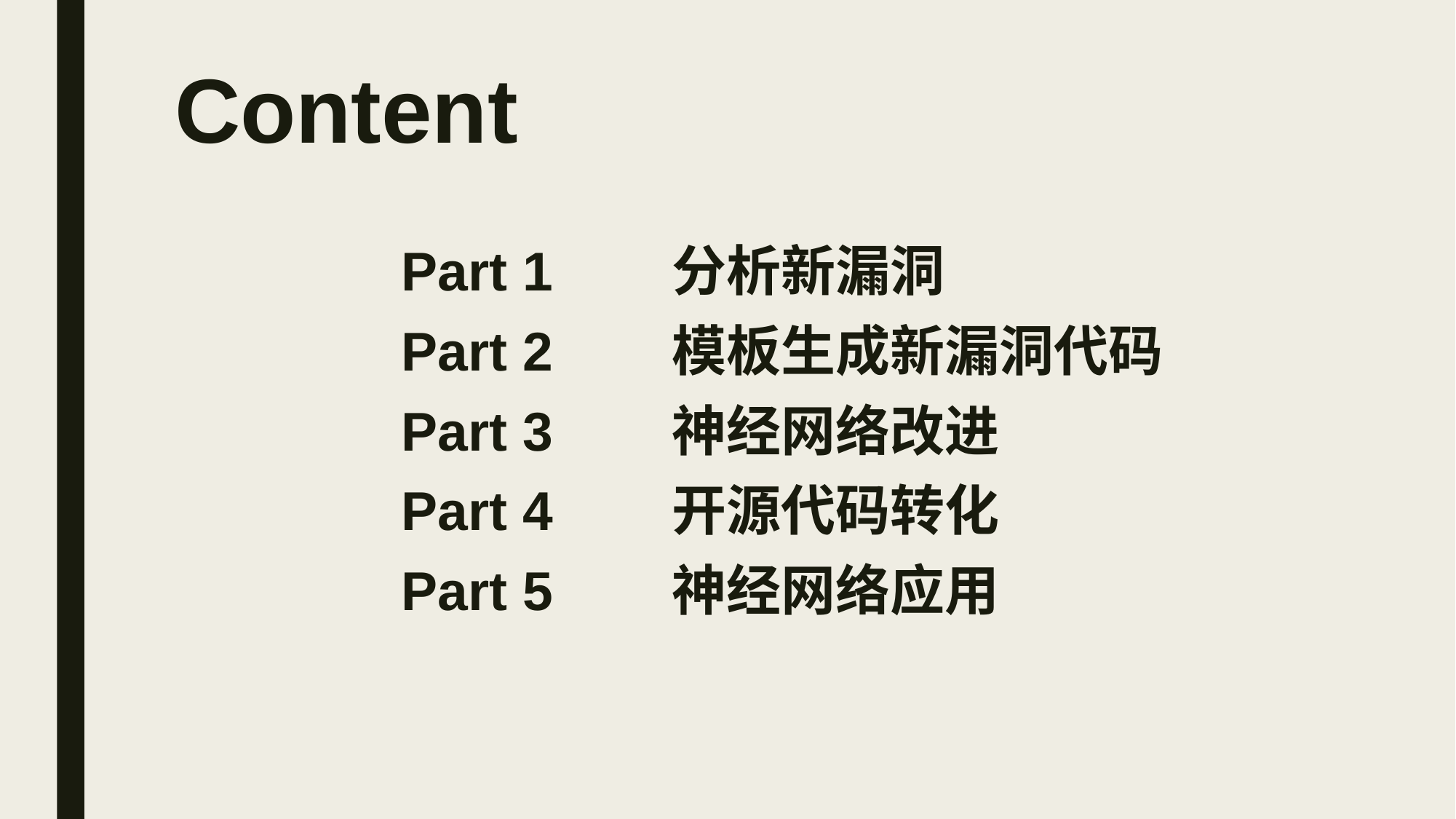

# Content
Part 1       分析新漏洞
Part 2       模板生成新漏洞代码
Part 3       神经网络改进
Part 4       开源代码转化
Part 5       神经网络应用